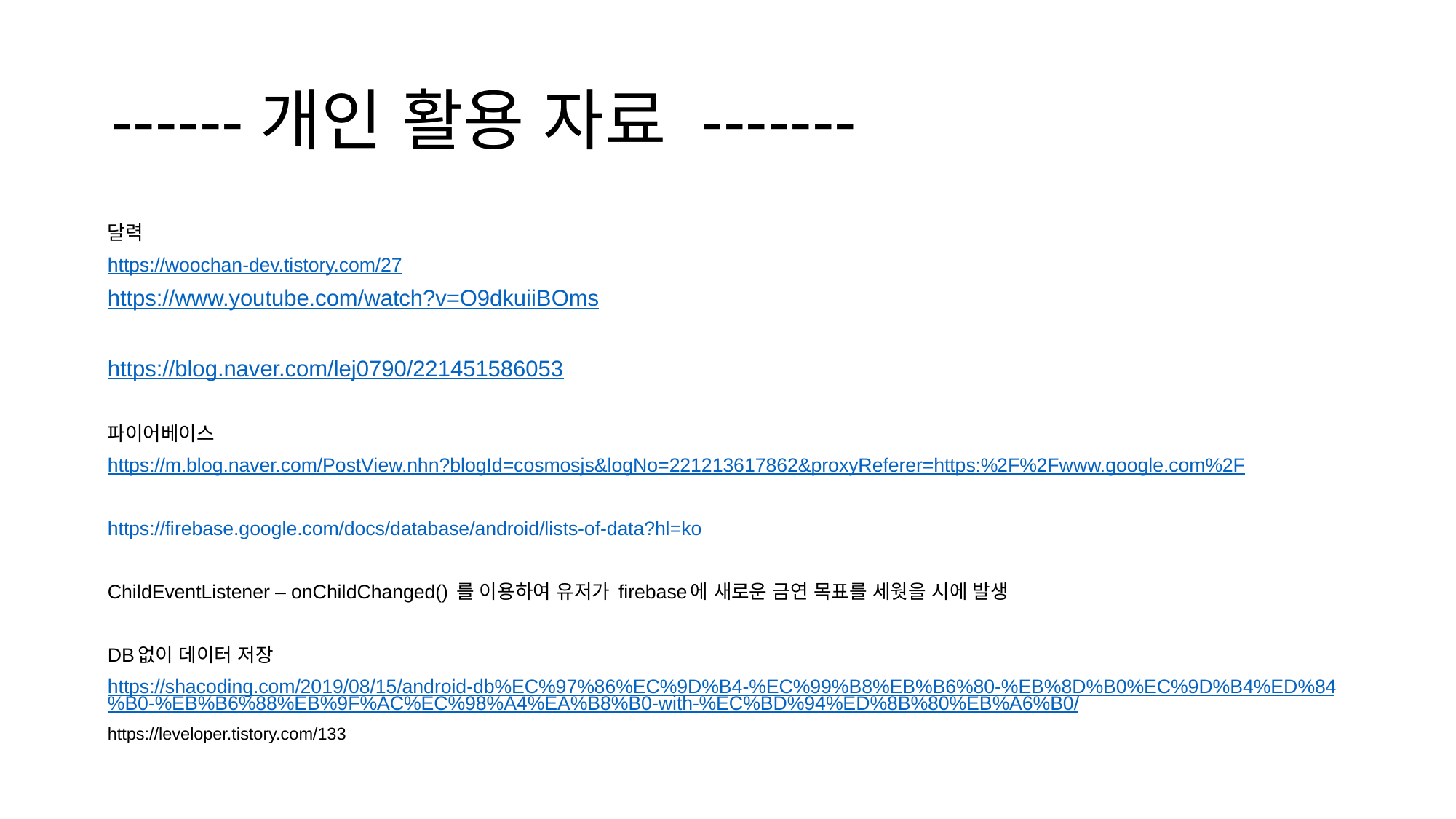

# ------개인 활용 자료 -------
달력
https://woochan-dev.tistory.com/27
https://www.youtube.com/watch?v=O9dkuiiBOms

https://blog.naver.com/lej0790/221451586053

파이어베이스
https://m.blog.naver.com/PostView.nhn?blogId=cosmosjs&logNo=221213617862&proxyReferer=https:%2F%2Fwww.google.com%2F

https://firebase.google.com/docs/database/android/lists-of-data?hl=ko

ChildEventListener – onChildChanged() 를 이용하여 유저가 firebase에 새로운 금연 목표를 세웟을 시에 발생

DB없이 데이터 저장
https://shacoding.com/2019/08/15/android-db%EC%97%86%EC%9D%B4-%EC%99%B8%EB%B6%80-%EB%8D%B0%EC%9D%B4%ED%84%B0-%EB%B6%88%EB%9F%AC%EC%98%A4%EA%B8%B0-with-%EC%BD%94%ED%8B%80%EB%A6%B0/
https://leveloper.tistory.com/133